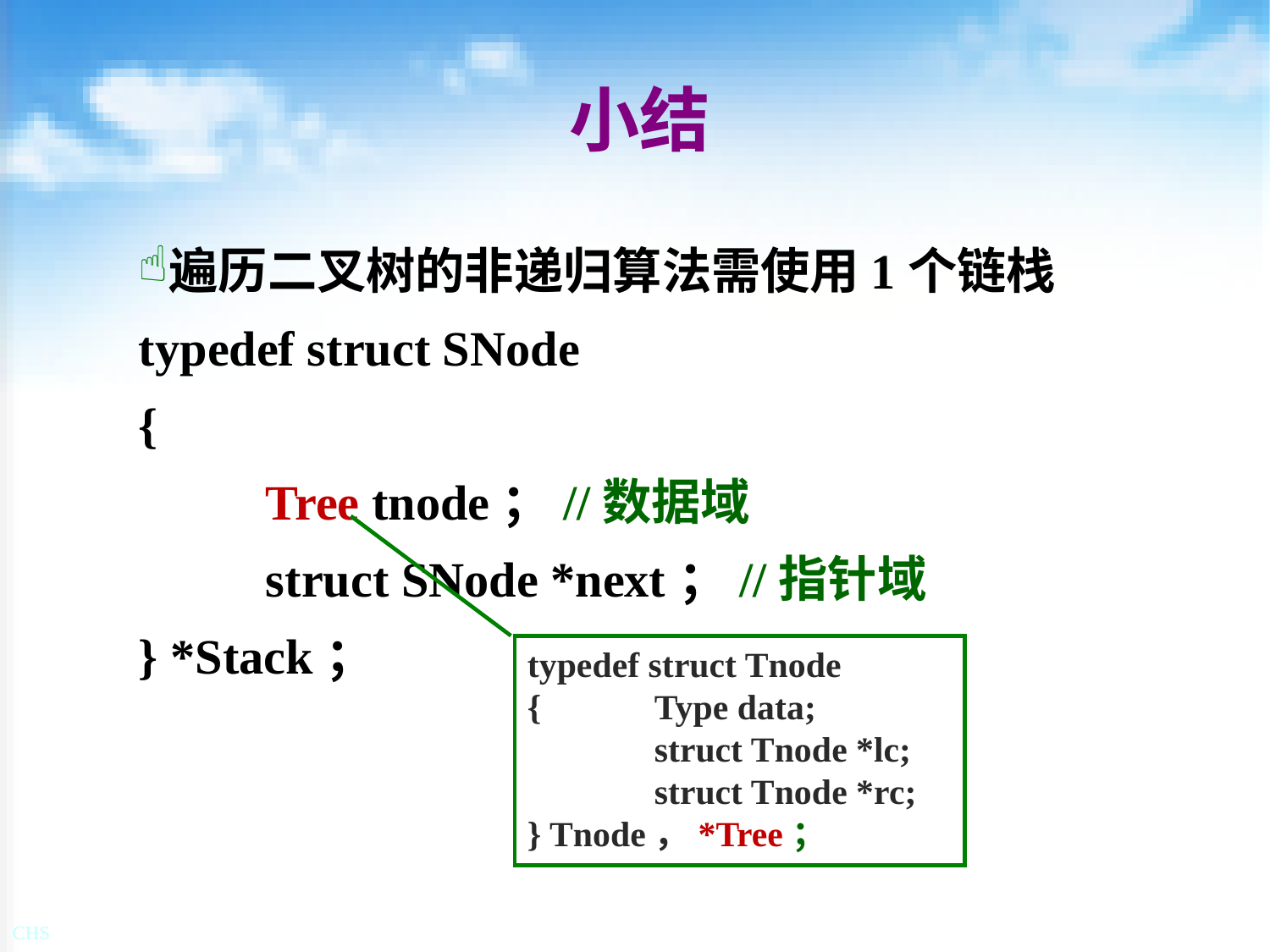

# 小结
遍历二叉树的非递归算法需使用1个链栈
typedef struct SNode
{
	Tree tnode；//数据域
	struct SNode *next；//指针域
} *Stack；

typedef struct Tnode
{	Type data;
	struct Tnode *lc;
	struct Tnode *rc;
} Tnode，*Tree；
93